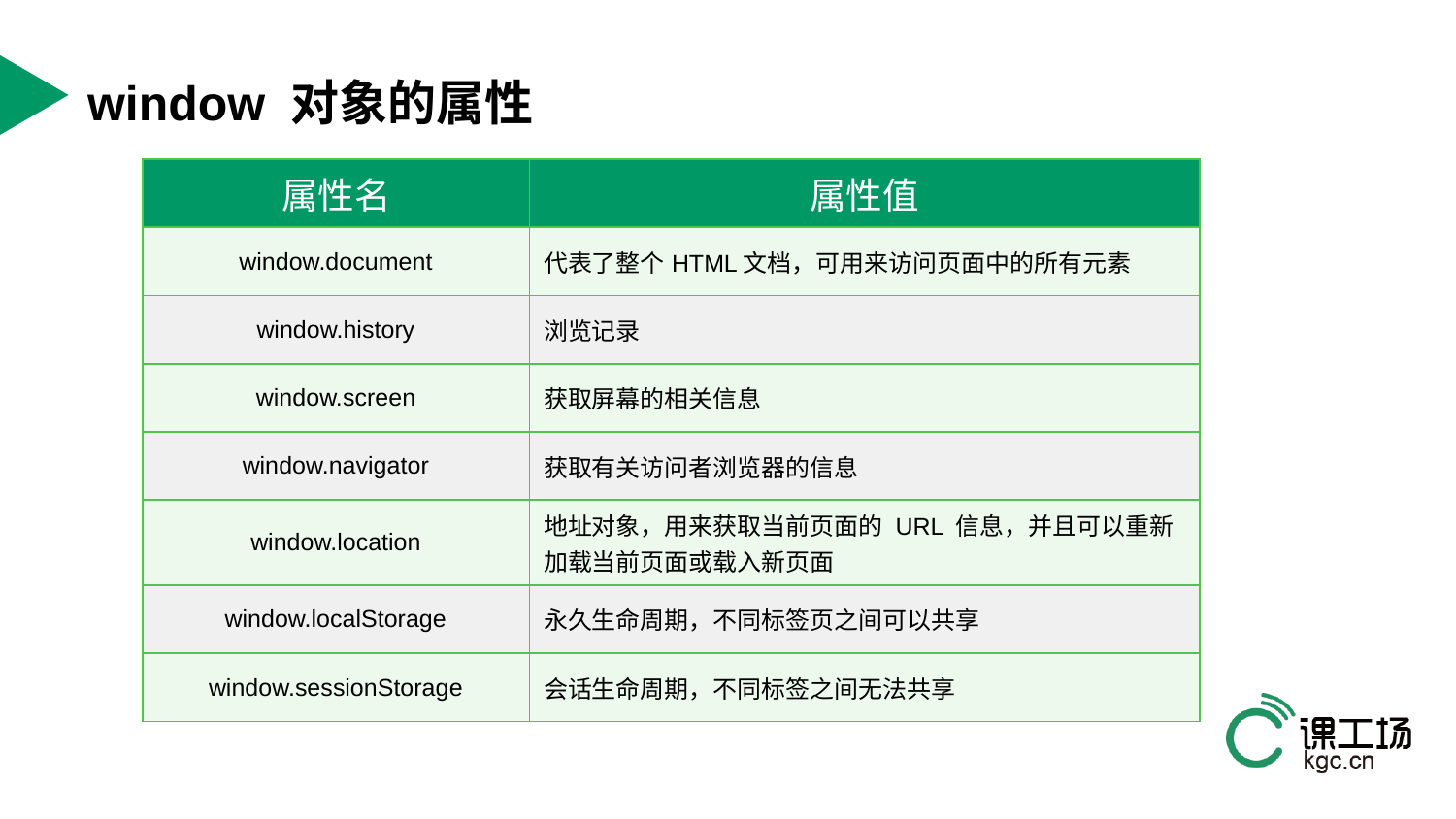

# window 对象的属性
| 属性名 | 属性值 |
| --- | --- |
| window.document | 代表了整个HTML文档，可用来访问页面中的所有元素 |
| window.history | 浏览记录 |
| window.screen | 获取屏幕的相关信息 |
| window.navigator | 获取有关访问者浏览器的信息 |
| window.location | 地址对象，用来获取当前页面的 URL 信息，并且可以重新加载当前页面或载入新页面 |
| window.localStorage | 永久生命周期，不同标签页之间可以共享 |
| window.sessionStorage | 会话生命周期，不同标签之间无法共享 |